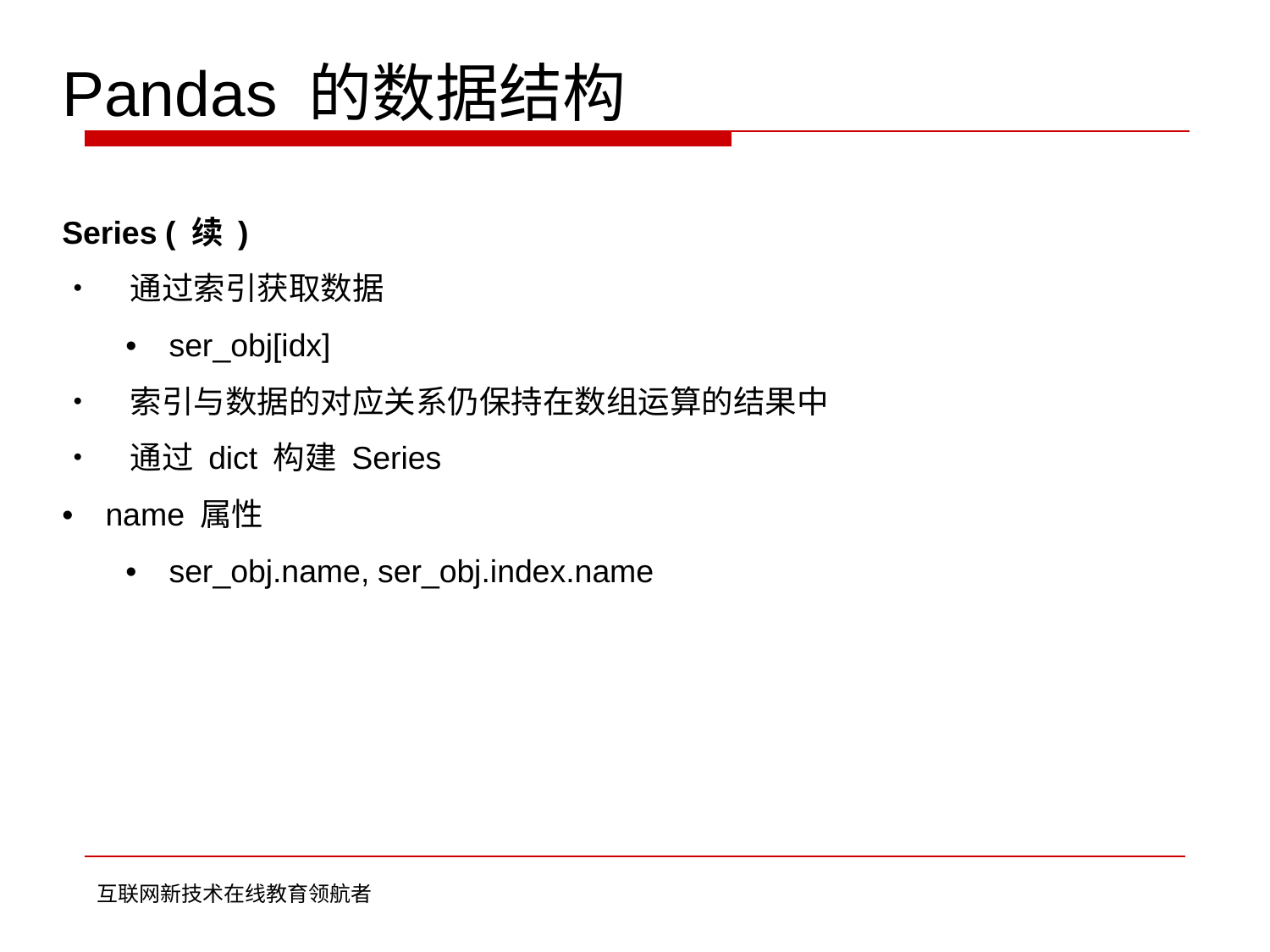

Pandas 的数据结构

Series ( 续 )
•    通过索引获取数据
	•    ser_obj[idx]
•    索引与数据的对应关系仍保持在数组运算的结果中
•    通过 dict 构建 Series
•    name 属性
	•    ser_obj.name, ser_obj.index.name

互联网新技术在线教育领航者